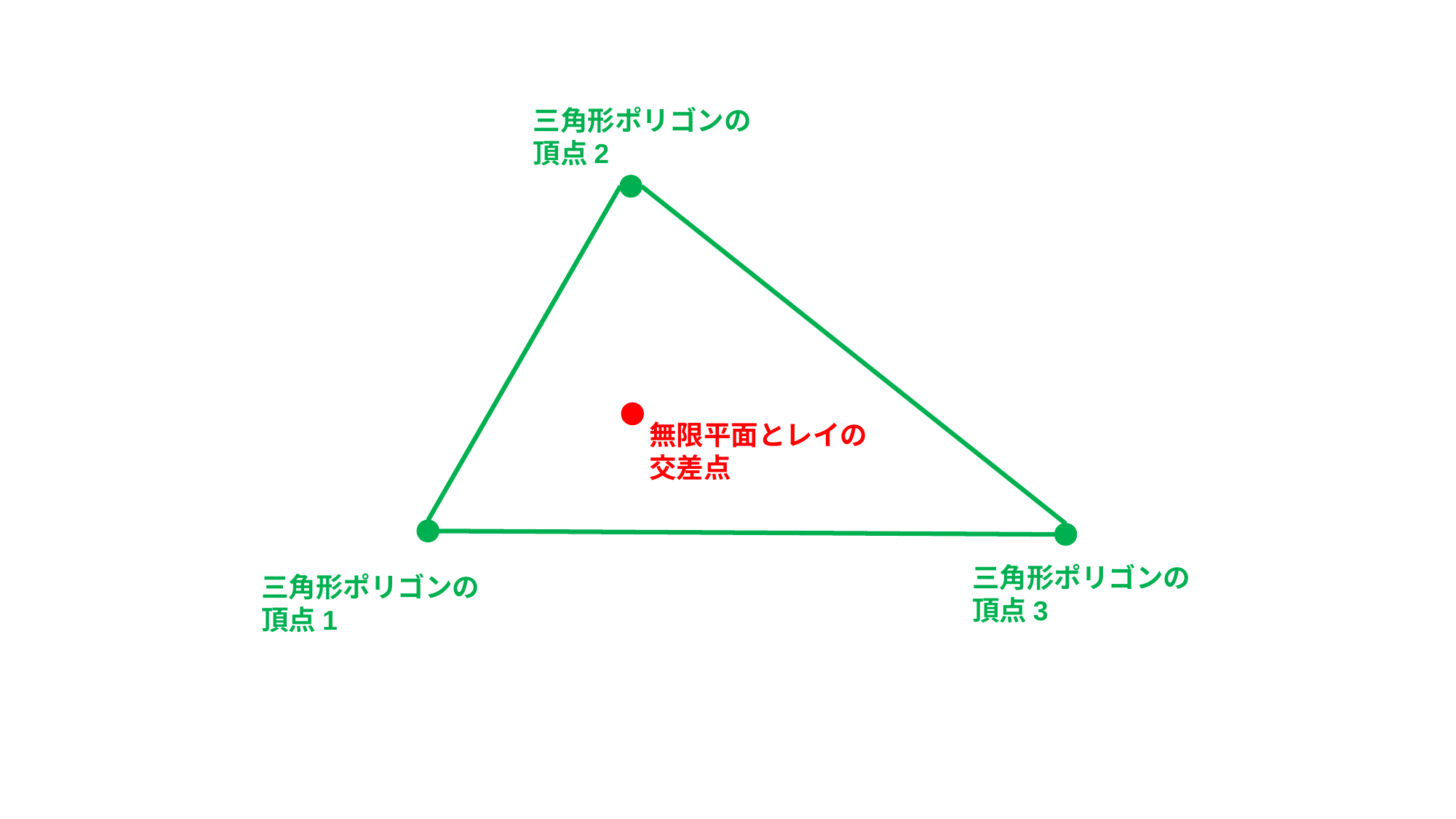

三角形ポリゴンの頂点2

無限平面とレイの交差点

三角形ポリゴンの頂点3
三角形ポリゴンの頂点1